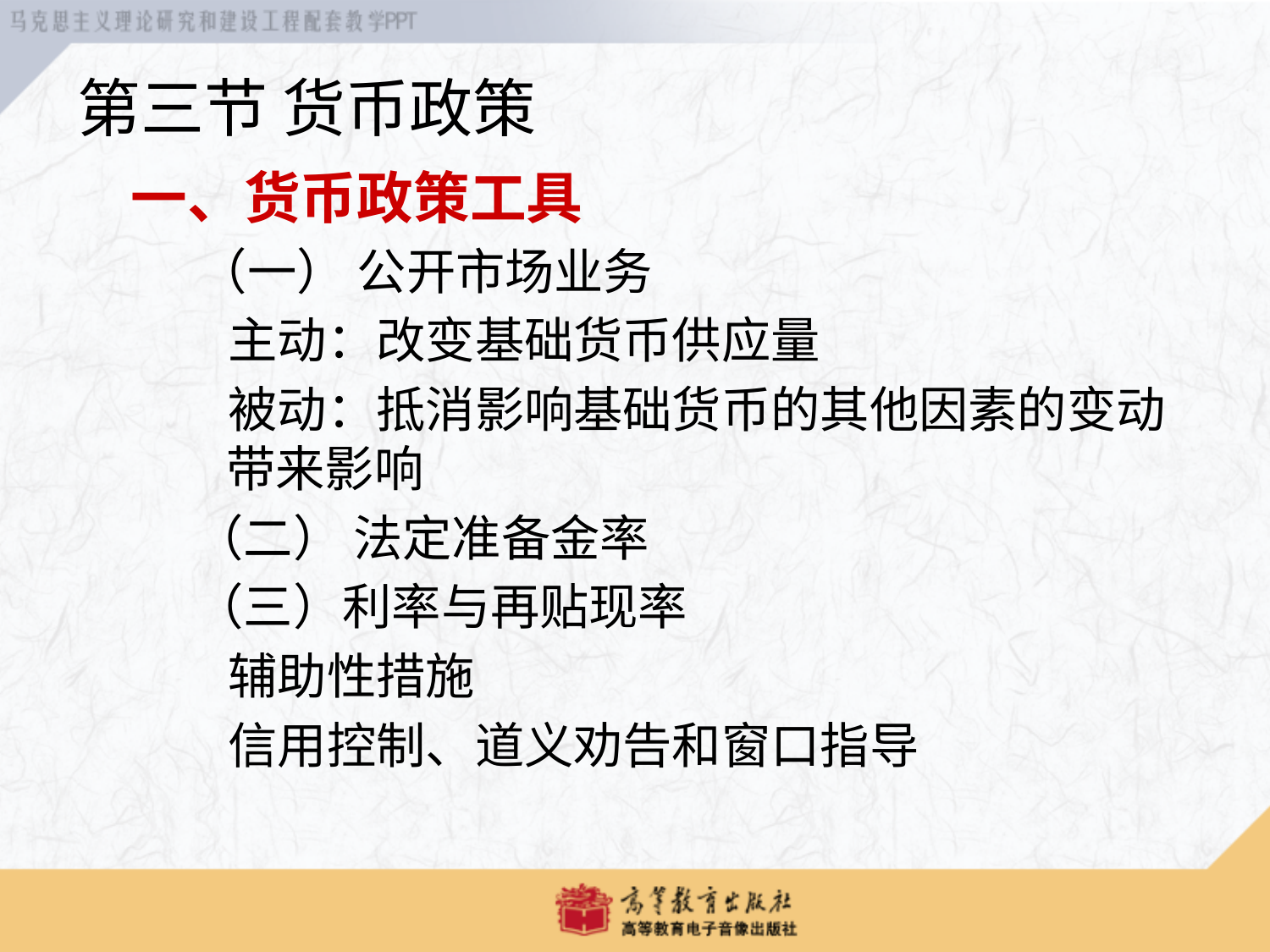

第三节 货币政策
一、货币政策工具
     （一） 公开市场业务
  主动：改变基础货币供应量
  被动：抵消影响基础货币的其他因素的变动带来影响
（二） 法定准备金率
（三）利率与再贴现率
  辅助性措施
  信用控制、道义劝告和窗口指导